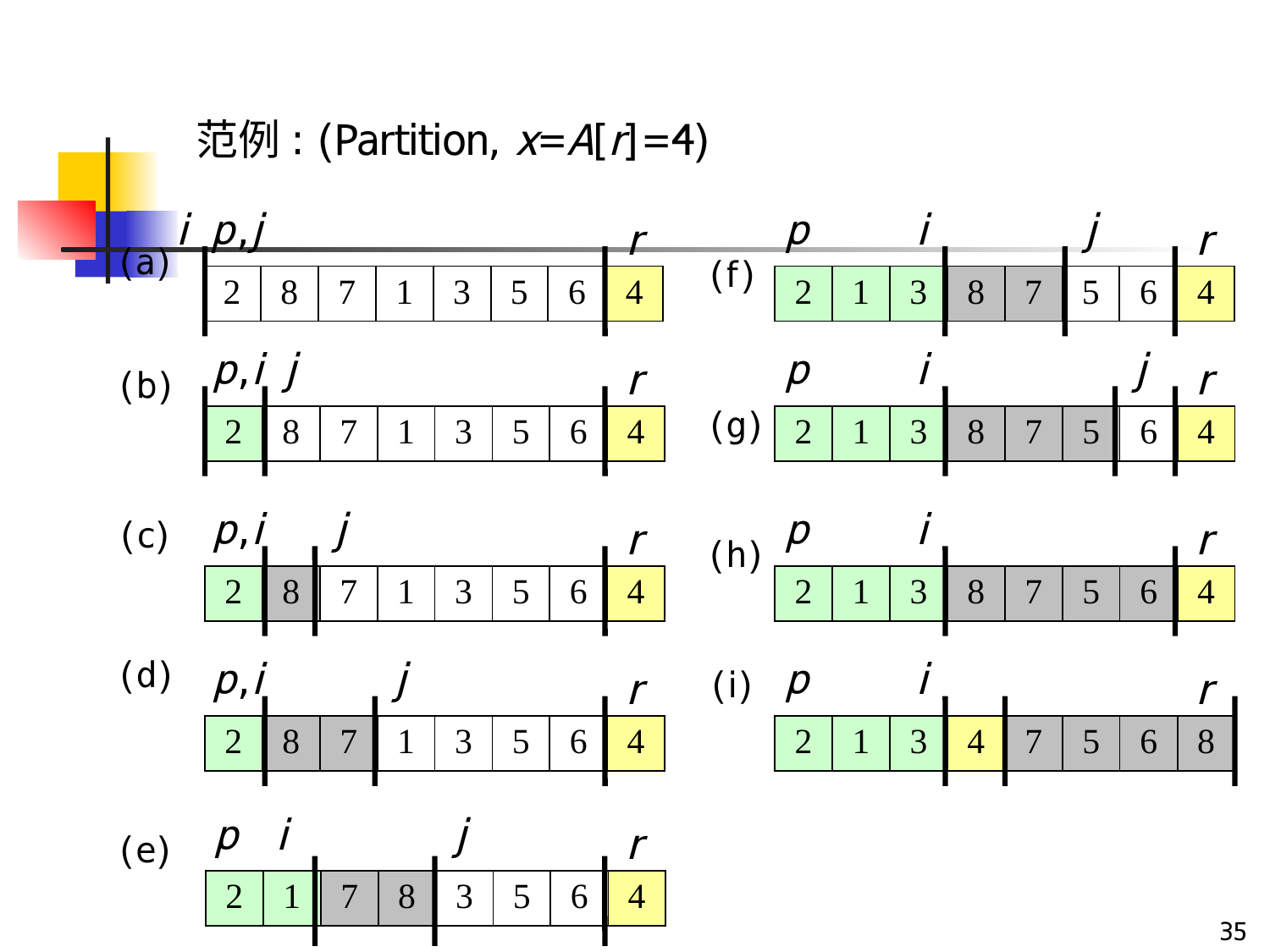

范例: (Partition, x=A[r]=4)
i
p,j
p
i
j
r
r
(a)

(f)

| 2 | 8 | 7 | 1 | 3 | 5 | 6 | 4 |
| --- | --- | --- | --- | --- | --- | --- | --- |
| 2 | 1 | 3 | 8 | 7 | 5 | 6 | 4 |
| --- | --- | --- | --- | --- | --- | --- | --- |
p,i
j
p
i
j
r
r
(b)

(g)
| 2 | 8 | 7 | 1 | 3 | 5 | 6 | 4 |
| --- | --- | --- | --- | --- | --- | --- | --- |
| 2 | 1 | 3 | 8 | 7 | 5 | 6 | 4 |
| --- | --- | --- | --- | --- | --- | --- | --- |
p,i
j
p
i
r
r
(c)
(h)

| 2 | 8 | 7 | 1 | 3 | 5 | 6 | 4 |
| --- | --- | --- | --- | --- | --- | --- | --- |
| 2 | 1 | 3 | 8 | 7 | 5 | 6 | 4 |
| --- | --- | --- | --- | --- | --- | --- | --- |
(d)
p,i
j
p
i
r
r
(i)

| 2 | 8 | 7 | 1 | 3 | 5 | 6 | 4 |
| --- | --- | --- | --- | --- | --- | --- | --- |
| 2 | 1 | 3 | 4 | 7 | 5 | 6 | 8 |
| --- | --- | --- | --- | --- | --- | --- | --- |
p
i
j
r
(e)

| 2 | 1 | 7 | 8 | 3 | 5 | 6 | 4 |
| --- | --- | --- | --- | --- | --- | --- | --- |
Quicksort
35